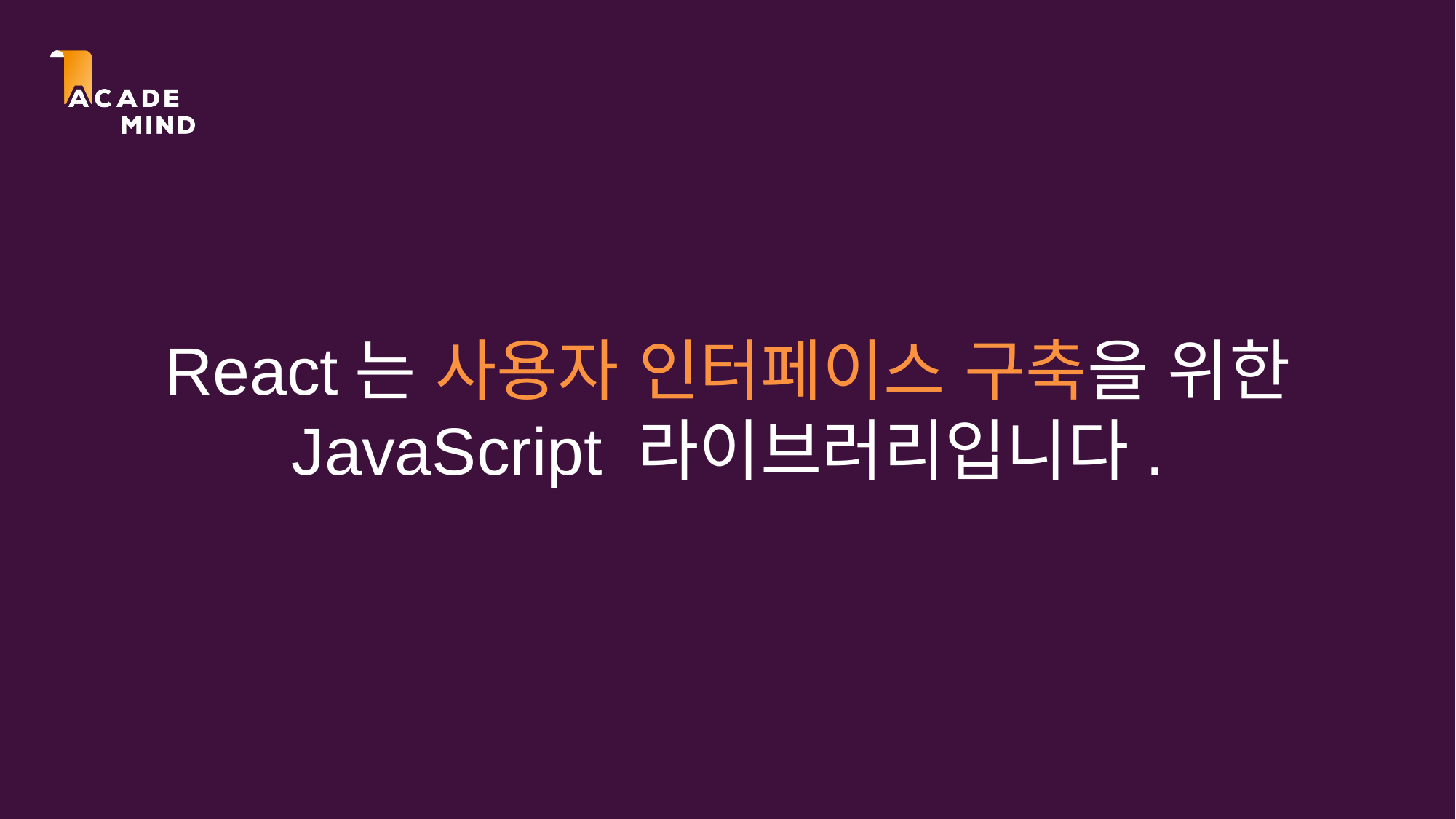

React는 사용자 인터페이스 구축을 위한
JavaScript 라이브러리입니다.